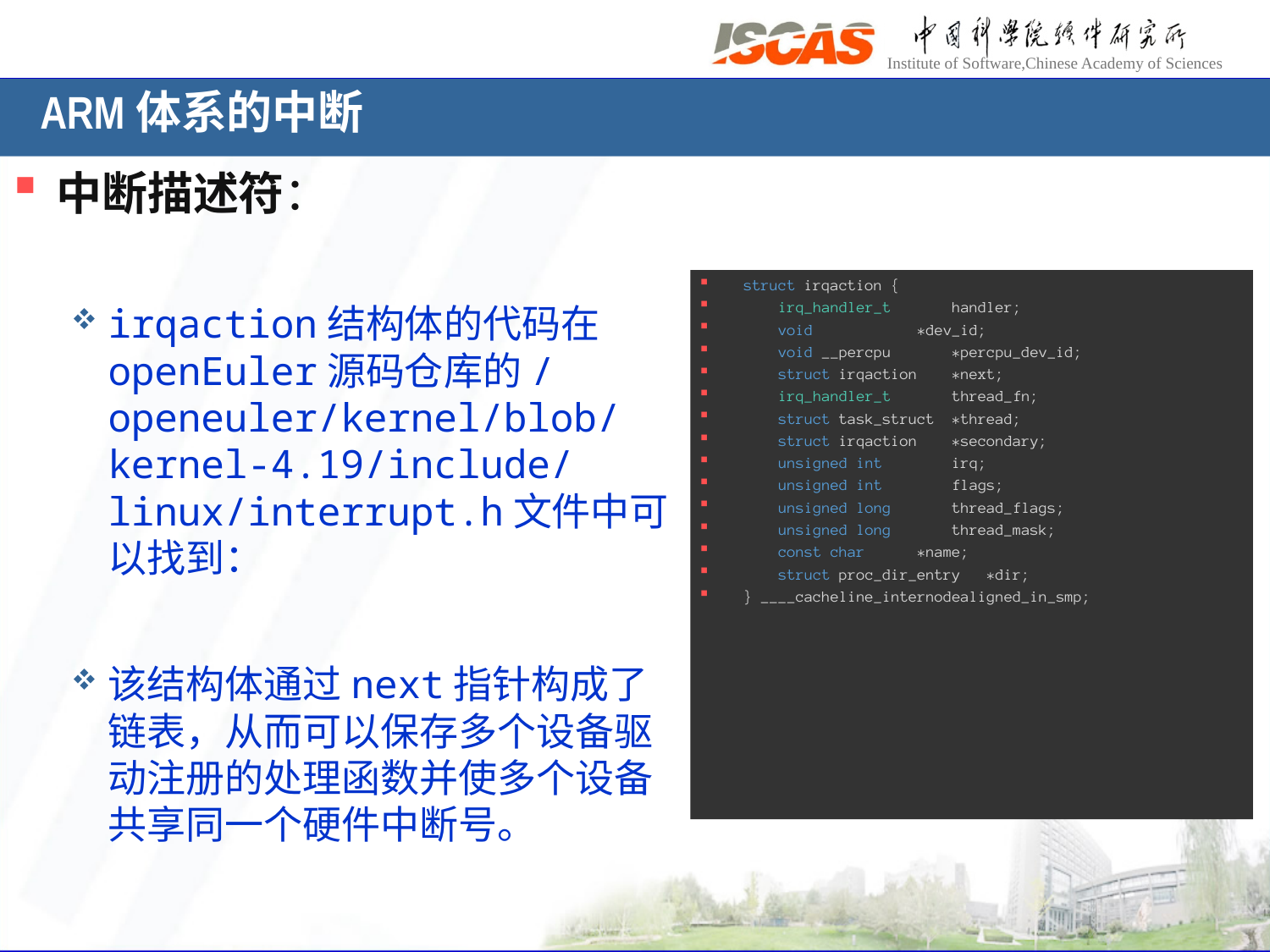

# ARM体系的中断
中断描述符：

irqaction结构体的代码在openEuler源码仓库的/openeuler/kernel/blob/kernel-4.19/include/linux/interrupt.h文件中可以找到：

该结构体通过next指针构成了链表，从而可以保存多个设备驱动注册的处理函数并使多个设备共享同一个硬件中断号。
struct irqaction {
    irq_handler_t       handler;
    void            *dev_id;
    void __percpu       *percpu_dev_id;
    struct irqaction    *next;
    irq_handler_t       thread_fn;
    struct task_struct  *thread;
    struct irqaction    *secondary;
    unsigned int        irq;
    unsigned int        flags;
    unsigned long       thread_flags;
    unsigned long       thread_mask;
    const char      *name;
    struct proc_dir_entry   *dir;
} ____cacheline_internodealigned_in_smp;